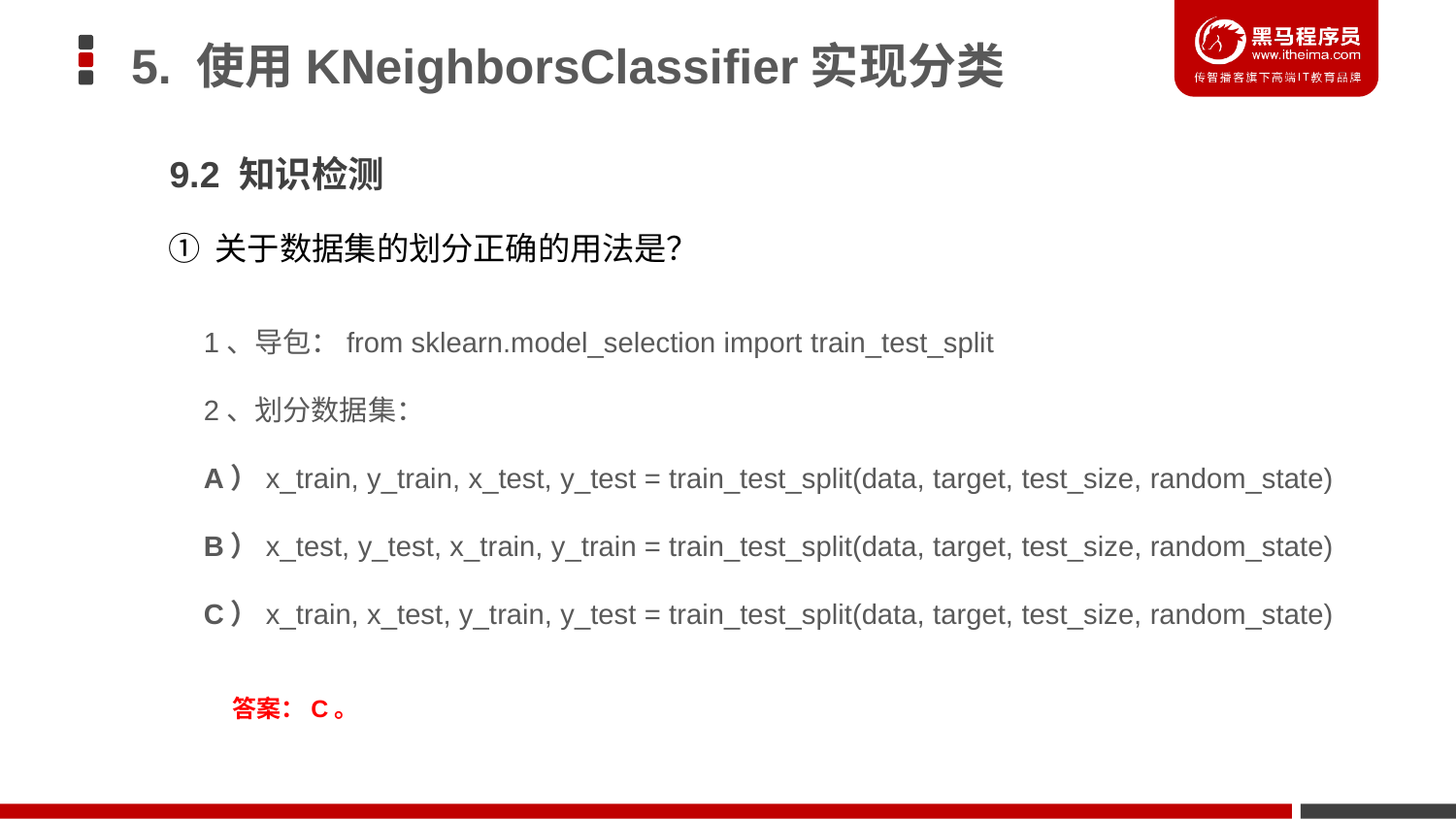

5. 使用KNeighborsClassifier实现分类
9.2 知识检测
① 关于数据集的划分正确的用法是？
1、导包：from sklearn.model_selection import train_test_split

2、划分数据集：

A）x_train, y_train, x_test, y_test = train_test_split(data, target, test_size, random_state)

B）x_test, y_test, x_train, y_train = train_test_split(data, target, test_size, random_state)

C）x_train, x_test, y_train, y_test = train_test_split(data, target, test_size, random_state)
答案：C。